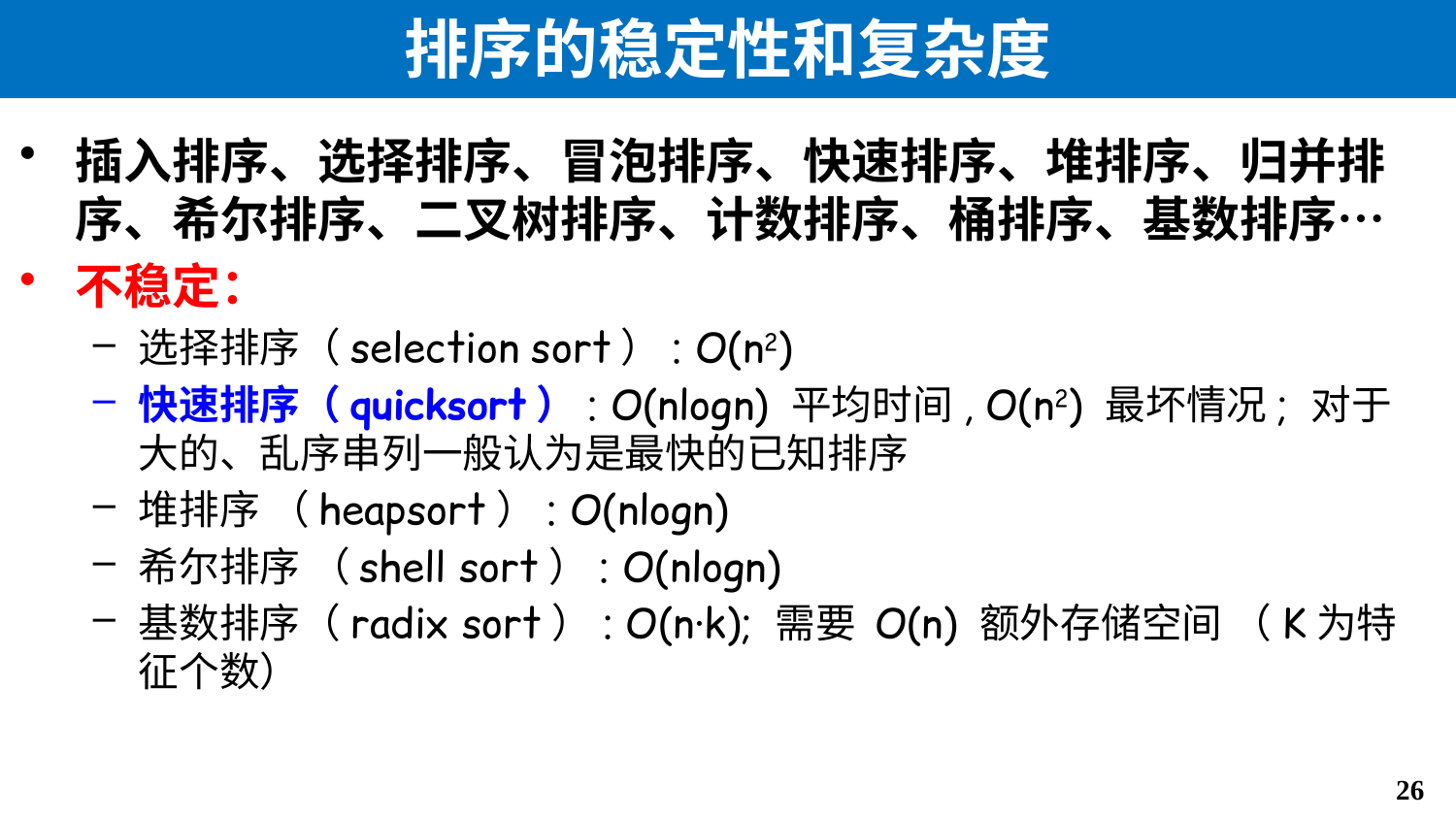

# 排序的稳定性和复杂度
插入排序、选择排序、冒泡排序、快速排序、堆排序、归并排序、希尔排序、二叉树排序、计数排序、桶排序、基数排序…
不稳定：
选择排序（selection sort）: O(n2)
快速排序（quicksort）: O(nlogn) 平均时间, O(n2) 最坏情况; 对于大的、乱序串列一般认为是最快的已知排序
堆排序 （heapsort）: O(nlogn)
希尔排序 （shell sort）: O(nlogn)
基数排序（radix sort）: O(n·k); 需要 O(n) 额外存储空间 （K为特征个数）